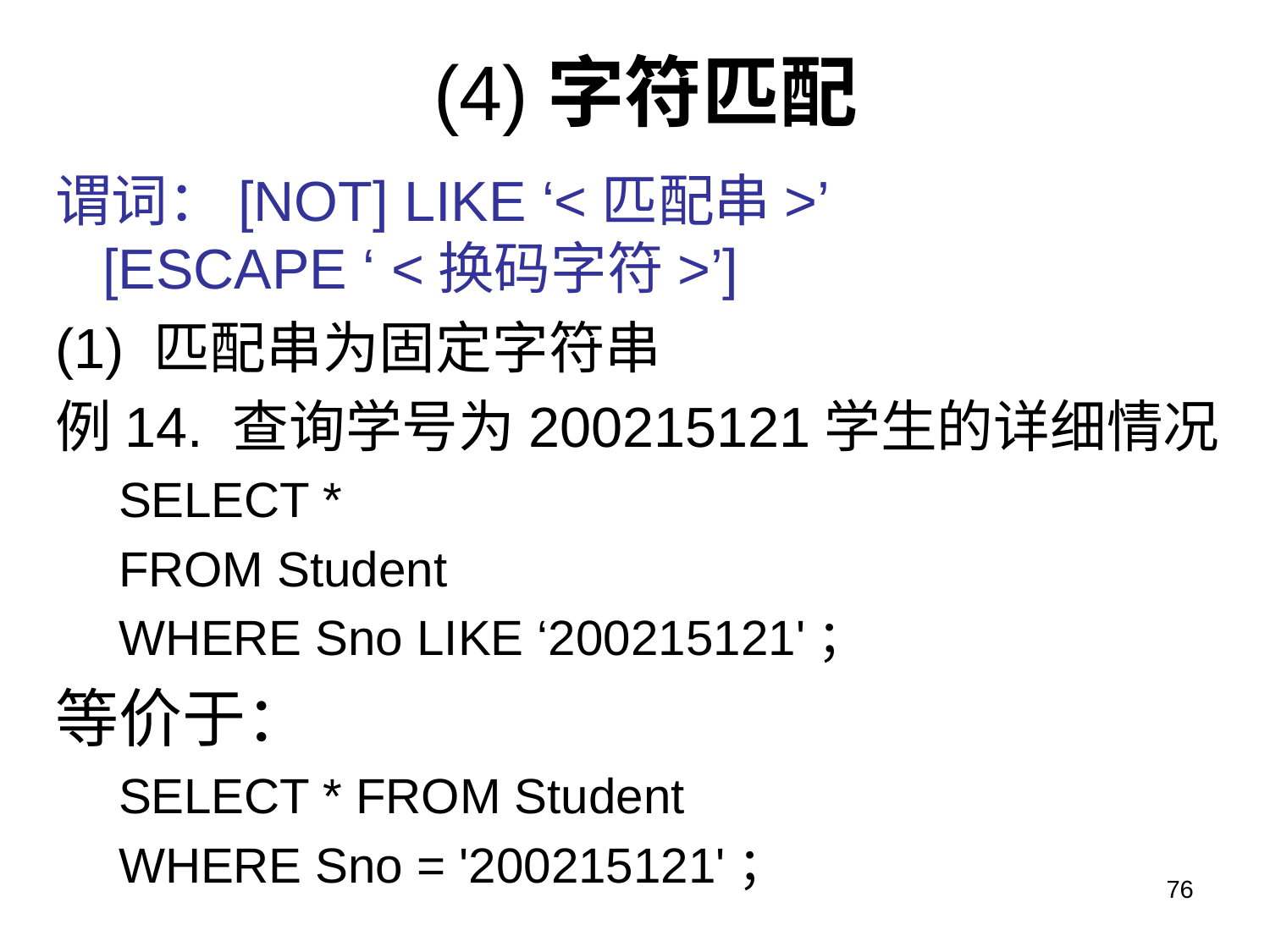

# (4)字符匹配
谓词：[NOT] LIKE ‘<匹配串>’
[ESCAPE ‘ <换码字符>’]
(1) 匹配串为固定字符串
例14. 查询学号为200215121学生的详细情况
SELECT *
FROM Student
WHERE Sno LIKE ‘200215121'；
等价于：
SELECT * FROM Student
WHERE Sno = '200215121'；
76